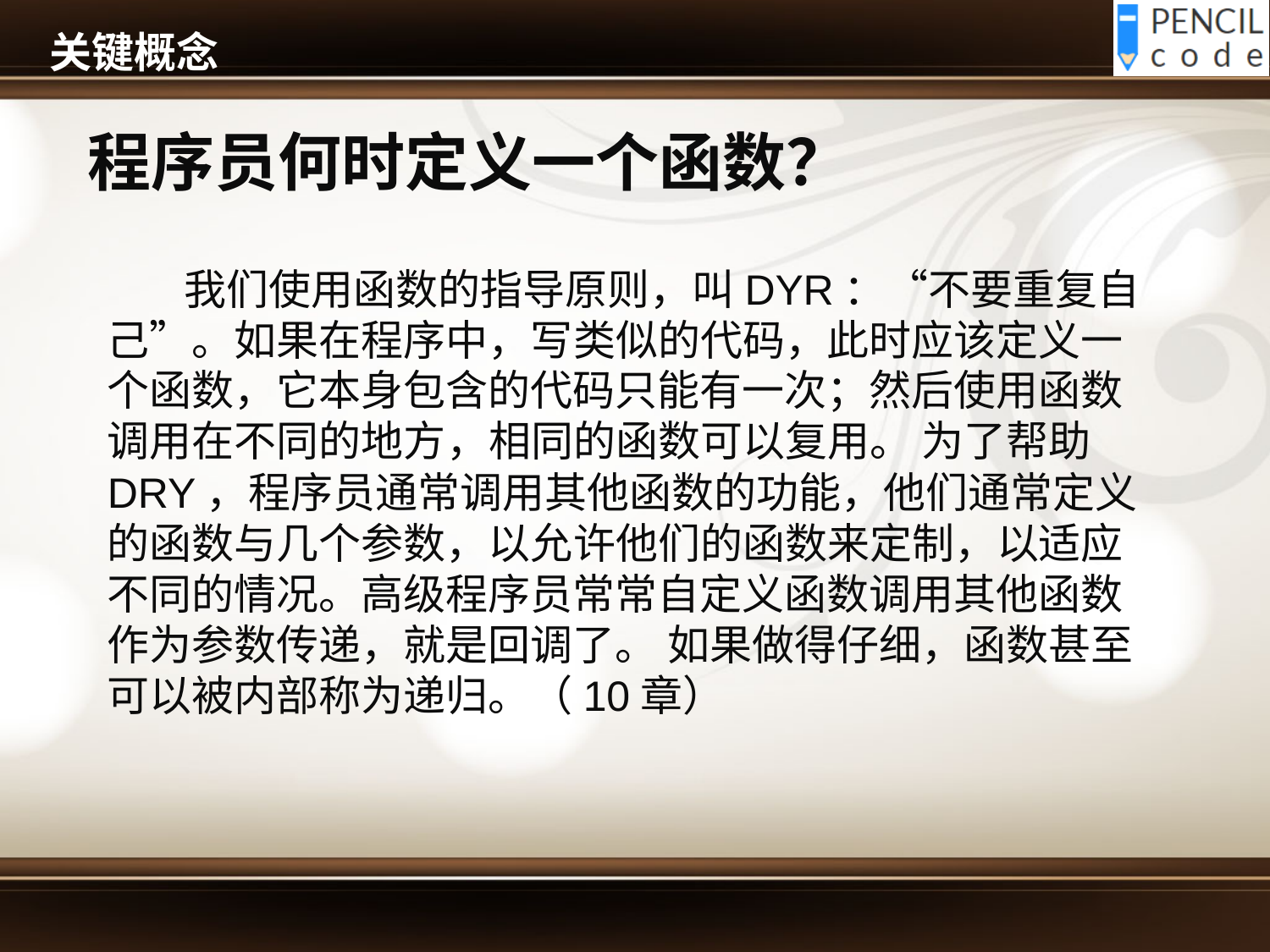

# 关键概念
程序员何时定义一个函数？
       我们使用函数的指导原则，叫DYR：“不要重复自己”。如果在程序中，写类似的代码，此时应该定义一个函数，它本身包含的代码只能有一次；然后使用函数调用在不同的地方，相同的函数可以复用。 为了帮助DRY，程序员通常调用其他函数的功能，他们通常定义的函数与几个参数，以允许他们的函数来定制，以适应不同的情况。高级程序员常常自定义函数调用其他函数作为参数传递，就是回调了。 如果做得仔细，函数甚至可以被内部称为递归。（10章）